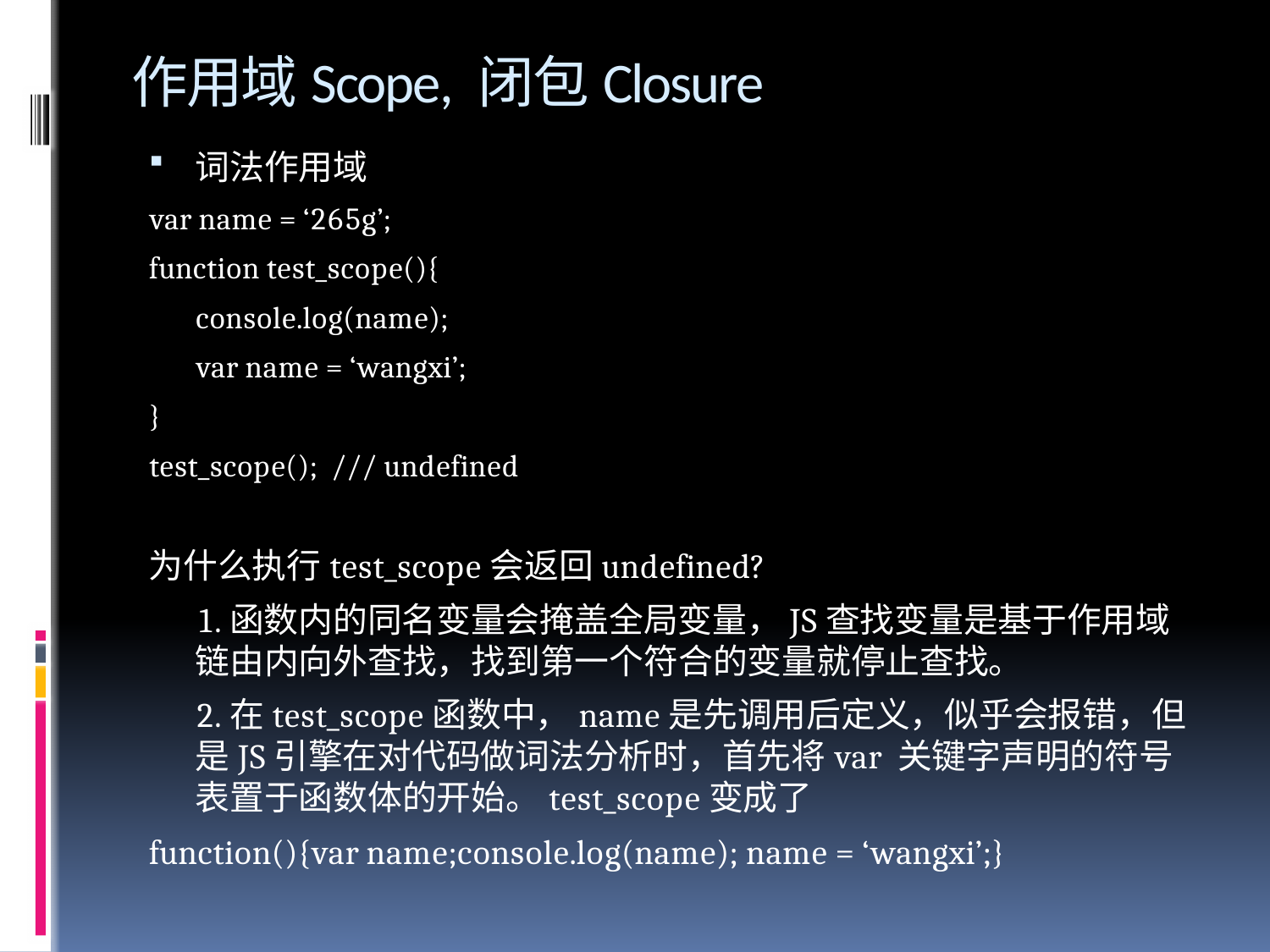

# 作用域Scope, 闭包Closure
词法作用域
var name = ‘265g’;
function test_scope(){
	console.log(name);
	var name = ‘wangxi’;
}
test_scope();  /// undefined

为什么执行test_scope会返回undefined?
	1.函数内的同名变量会掩盖全局变量，JS查找变量是基于作用域链由内向外查找，找到第一个符合的变量就停止查找。
	2.在test_scope函数中，name是先调用后定义，似乎会报错，但是JS引擎在对代码做词法分析时，首先将var 关键字声明的符号表置于函数体的开始。test_scope变成了
function(){var name;console.log(name); name = ‘wangxi’;}